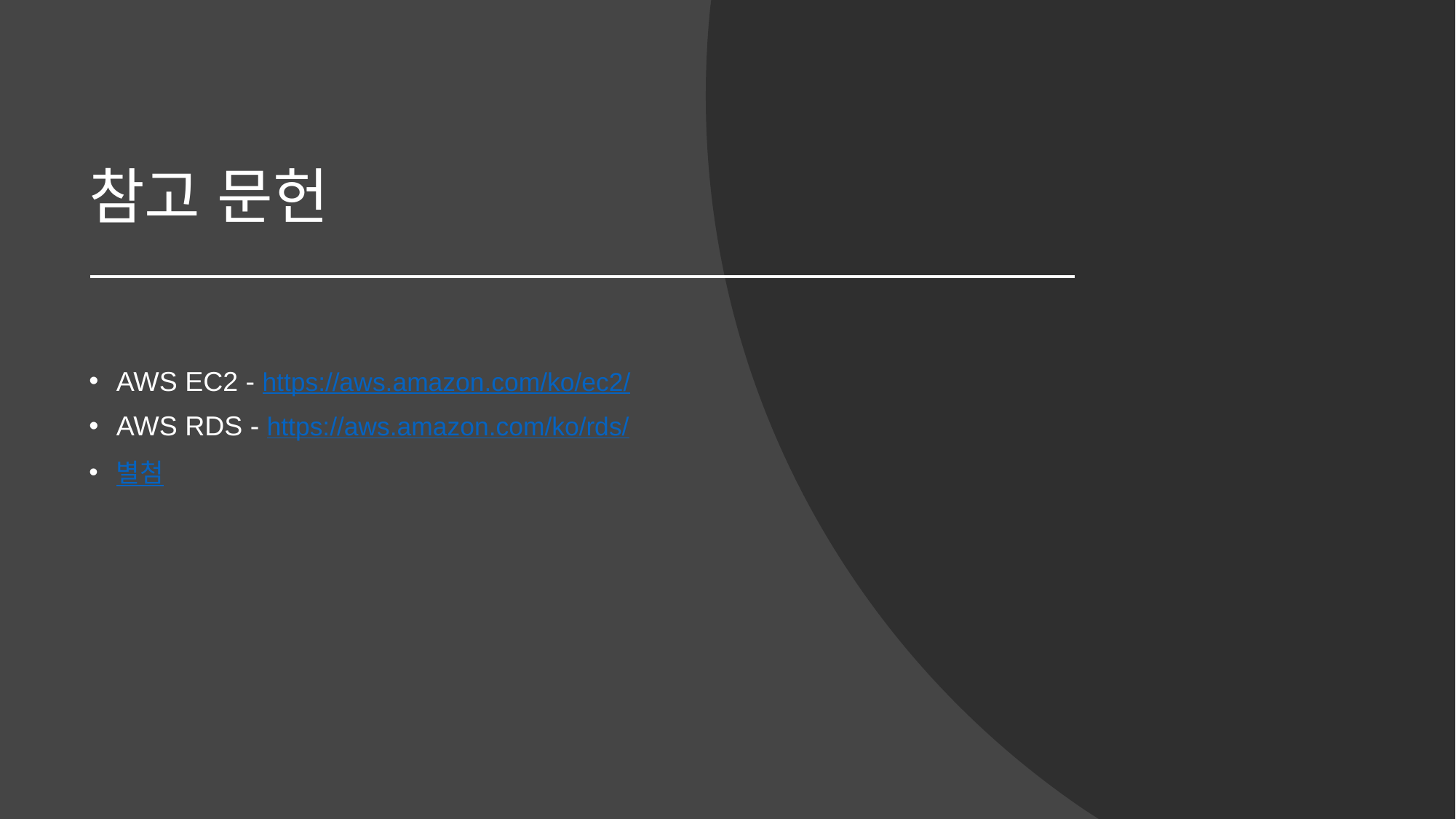

# 참고 문헌

AWS EC2 - https://aws.amazon.com/ko/ec2/
AWS RDS - https://aws.amazon.com/ko/rds/
별첨